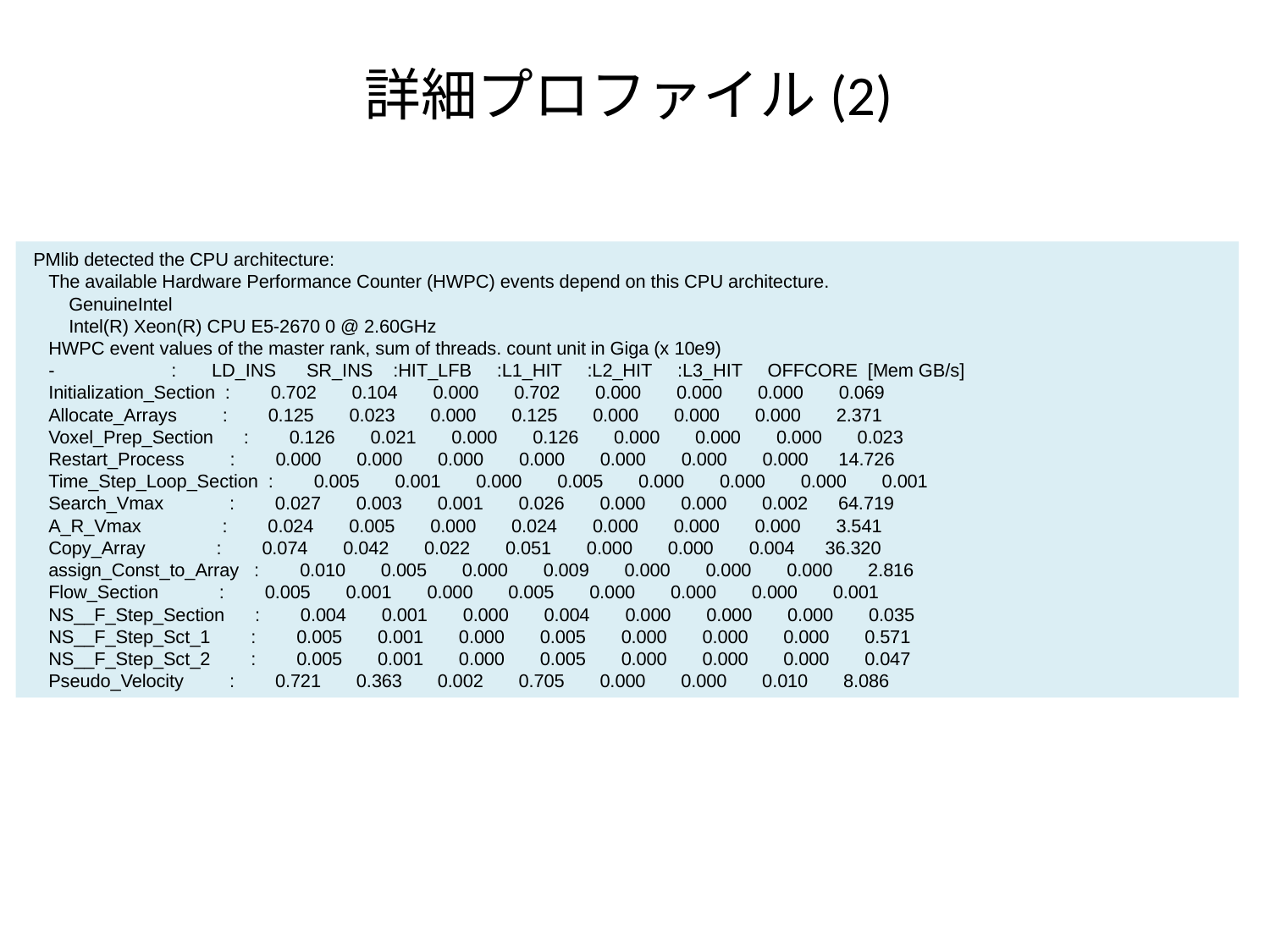

# 詳細プロファイル(2)
 PMlib detected the CPU architecture:
    The available Hardware Performance Counter (HWPC) events depend on this CPU architecture.
        GenuineIntel
        Intel(R) Xeon(R) CPU E5-2670 0 @ 2.60GHz
    HWPC event values of the master rank, sum of threads. count unit in Giga (x 10e9)
    -                       :       LD_INS      SR_INS    :HIT_LFB     :L1_HIT     :L2_HIT     :L3_HIT     OFFCORE  [Mem GB/s]
    Initialization_Section  :        0.702       0.104       0.000       0.702       0.000       0.000       0.000       0.069
    Allocate_Arrays         :        0.125       0.023       0.000       0.125       0.000       0.000       0.000       2.371
    Voxel_Prep_Section      :        0.126       0.021       0.000       0.126       0.000       0.000       0.000       0.023
    Restart_Process         :        0.000       0.000       0.000       0.000       0.000       0.000       0.000      14.726
    Time_Step_Loop_Section  :        0.005       0.001       0.000       0.005       0.000       0.000       0.000       0.001
    Search_Vmax             :        0.027       0.003       0.001       0.026       0.000       0.000       0.002      64.719
    A_R_Vmax                :        0.024       0.005       0.000       0.024       0.000       0.000       0.000       3.541
    Copy_Array              :        0.074       0.042       0.022       0.051       0.000       0.000       0.004      36.320
    assign_Const_to_Array   :        0.010       0.005       0.000       0.009       0.000       0.000       0.000       2.816
    Flow_Section            :        0.005       0.001       0.000       0.005       0.000       0.000       0.000       0.001
    NS__F_Step_Section      :        0.004       0.001       0.000       0.004       0.000       0.000       0.000       0.035
    NS__F_Step_Sct_1        :        0.005       0.001       0.000       0.005       0.000       0.000       0.000       0.571
    NS__F_Step_Sct_2        :        0.005       0.001       0.000       0.005       0.000       0.000       0.000       0.047
    Pseudo_Velocity         :        0.721       0.363       0.002       0.705       0.000       0.000       0.010       8.086